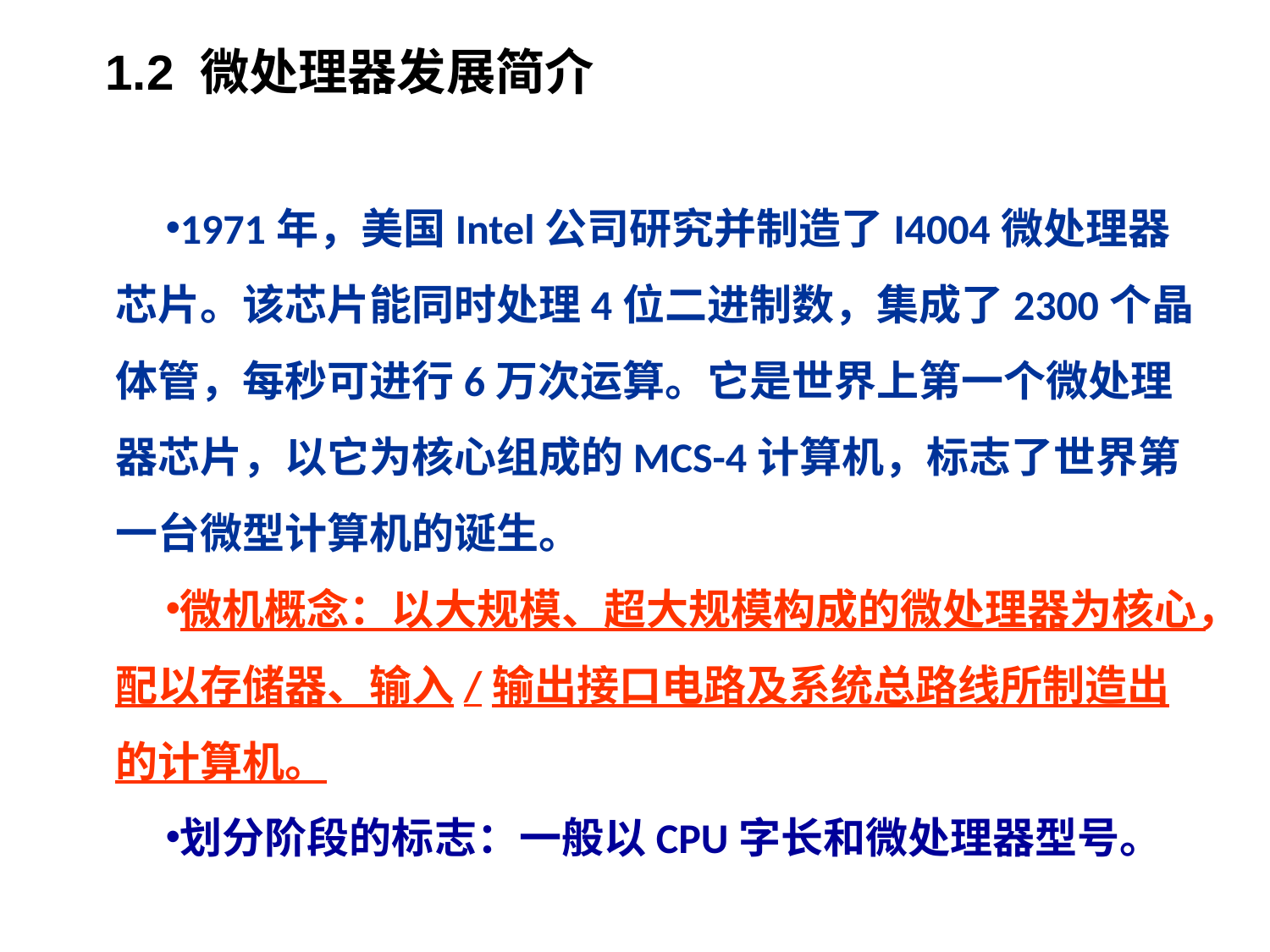

# 1.2 微处理器发展简介
1971年，美国Intel公司研究并制造了I4004微处理器芯片。该芯片能同时处理4位二进制数，集成了2300个晶体管，每秒可进行6万次运算。它是世界上第一个微处理器芯片，以它为核心组成的MCS-4计算机，标志了世界第一台微型计算机的诞生。
微机概念：以大规模、超大规模构成的微处理器为核心，配以存储器、输入/输出接口电路及系统总路线所制造出的计算机。
划分阶段的标志：一般以CPU字长和微处理器型号。